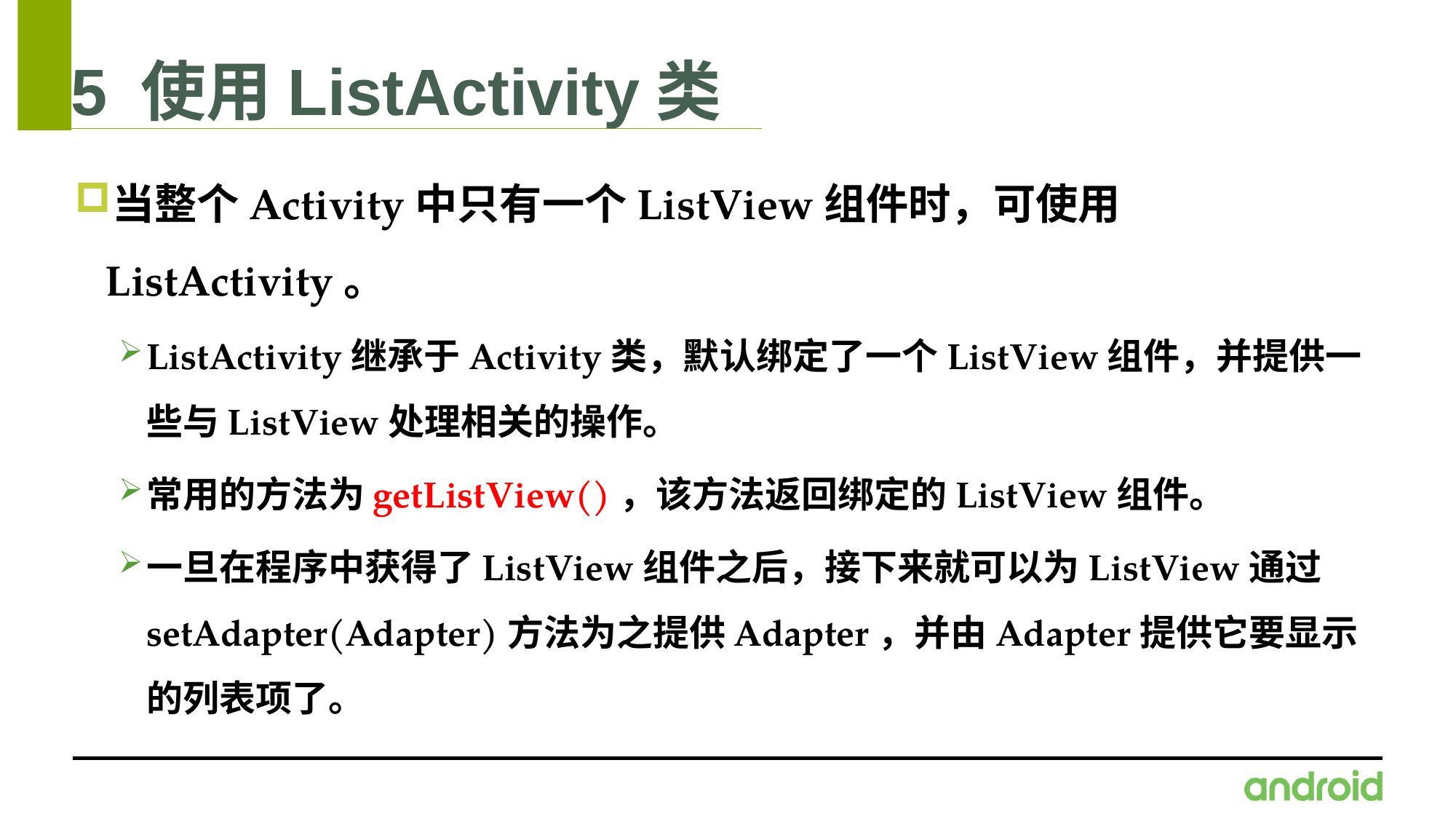

# 5 使用ListActivity类
当整个Activity中只有一个ListView组件时，可使用ListActivity。
ListActivity继承于Activity类，默认绑定了一个ListView组件，并提供一些与ListView处理相关的操作。
常用的方法为getListView()，该方法返回绑定的ListView组件。
一旦在程序中获得了ListView组件之后，接下来就可以为ListView通过setAdapter(Adapter)方法为之提供Adapter，并由Adapter提供它要显示的列表项了。